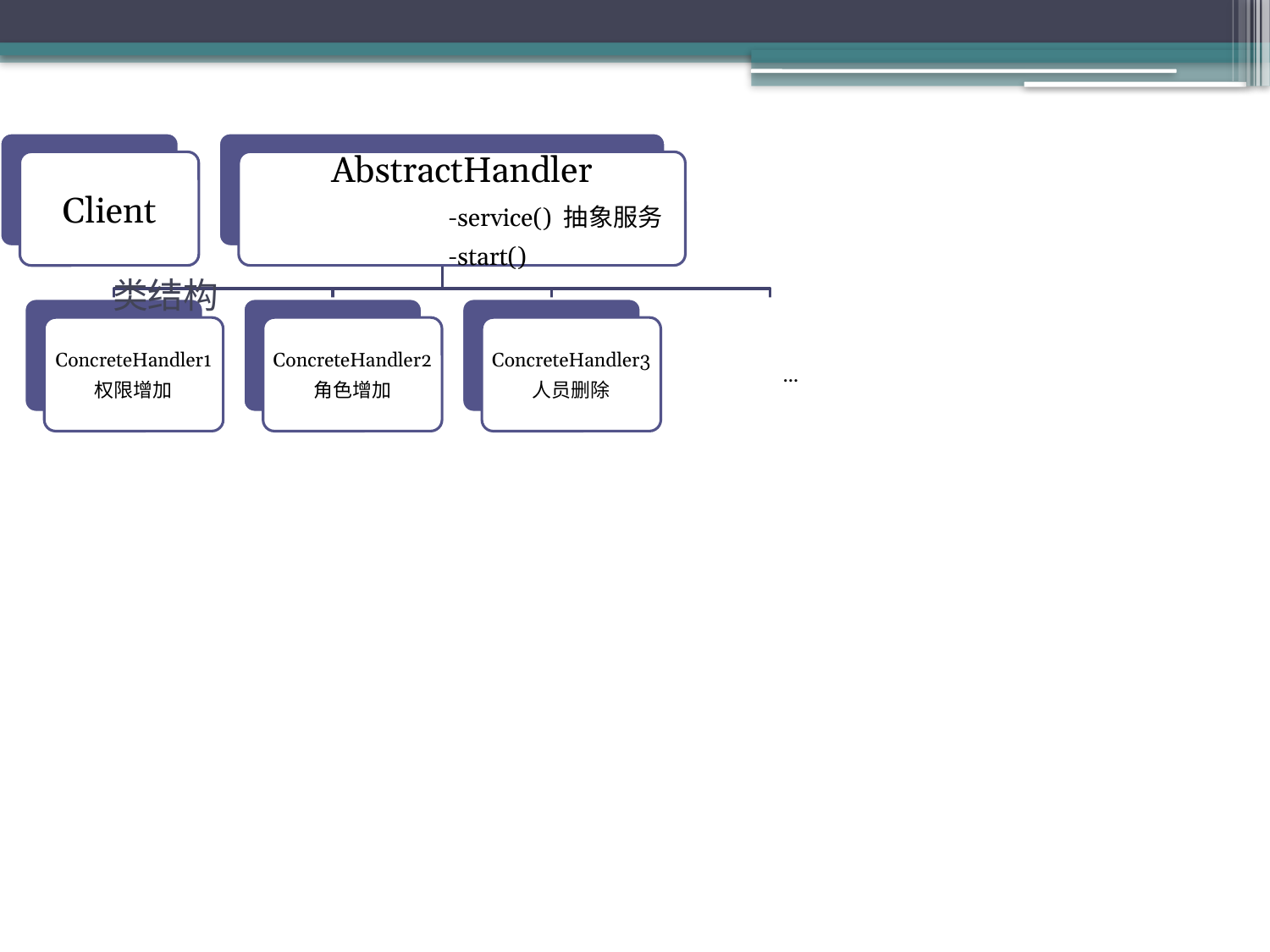

Client
AbstractHandler
                                 -service() 抽象服务
                                 -start()
ConcreteHandler1
权限增加
ConcreteHandler2
角色增加
ConcreteHandler3
人员删除
…
类结构